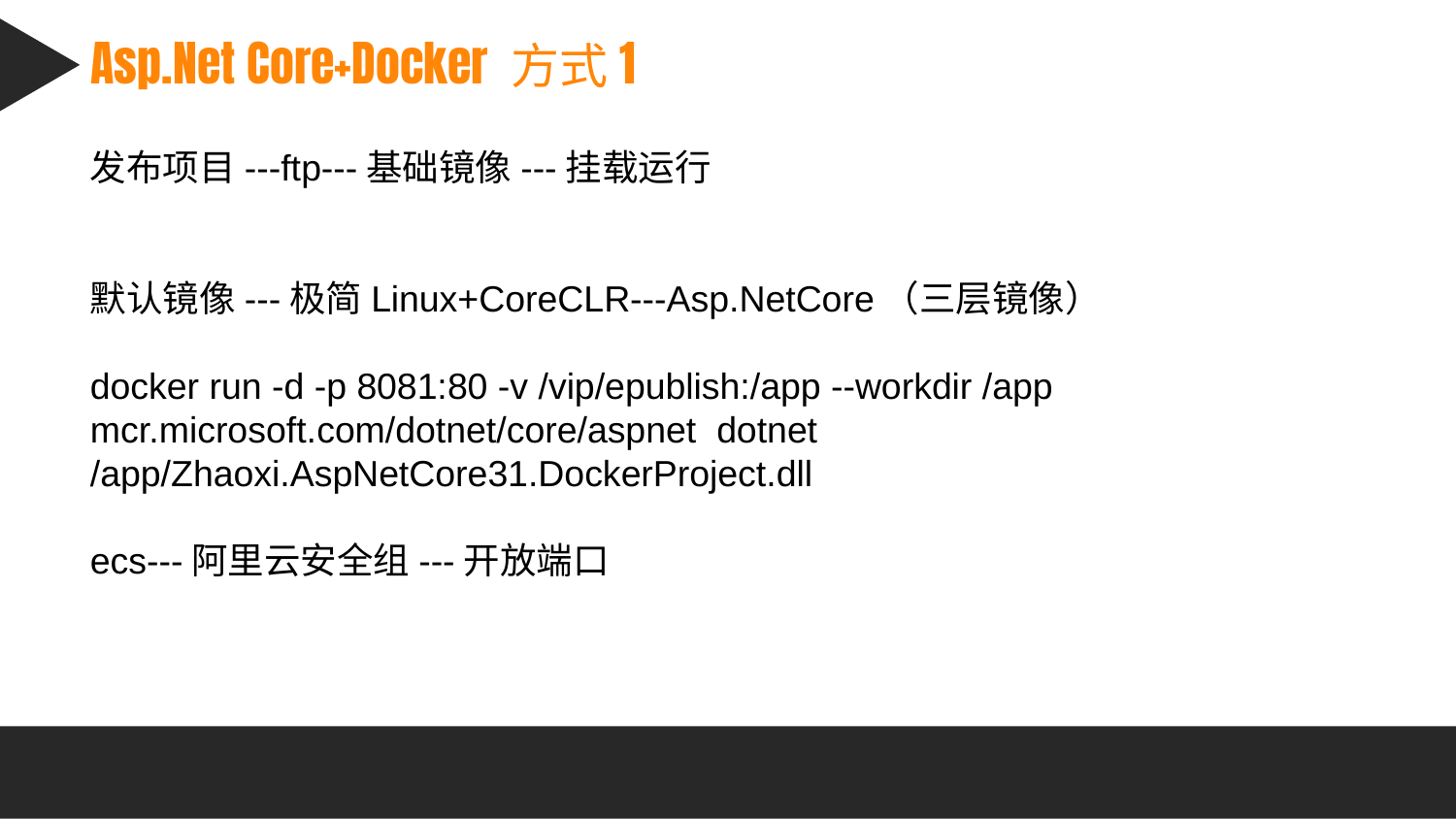

Asp.Net Core+Docker 方式1
发布项目---ftp---基础镜像---挂载运行

默认镜像---极简Linux+CoreCLR---Asp.NetCore（三层镜像）

docker run -d -p 8081:80 -v /vip/epublish:/app --workdir /app mcr.microsoft.com/dotnet/core/aspnet  dotnet /app/Zhaoxi.AspNetCore31.DockerProject.dll

ecs---阿里云安全组---开放端口